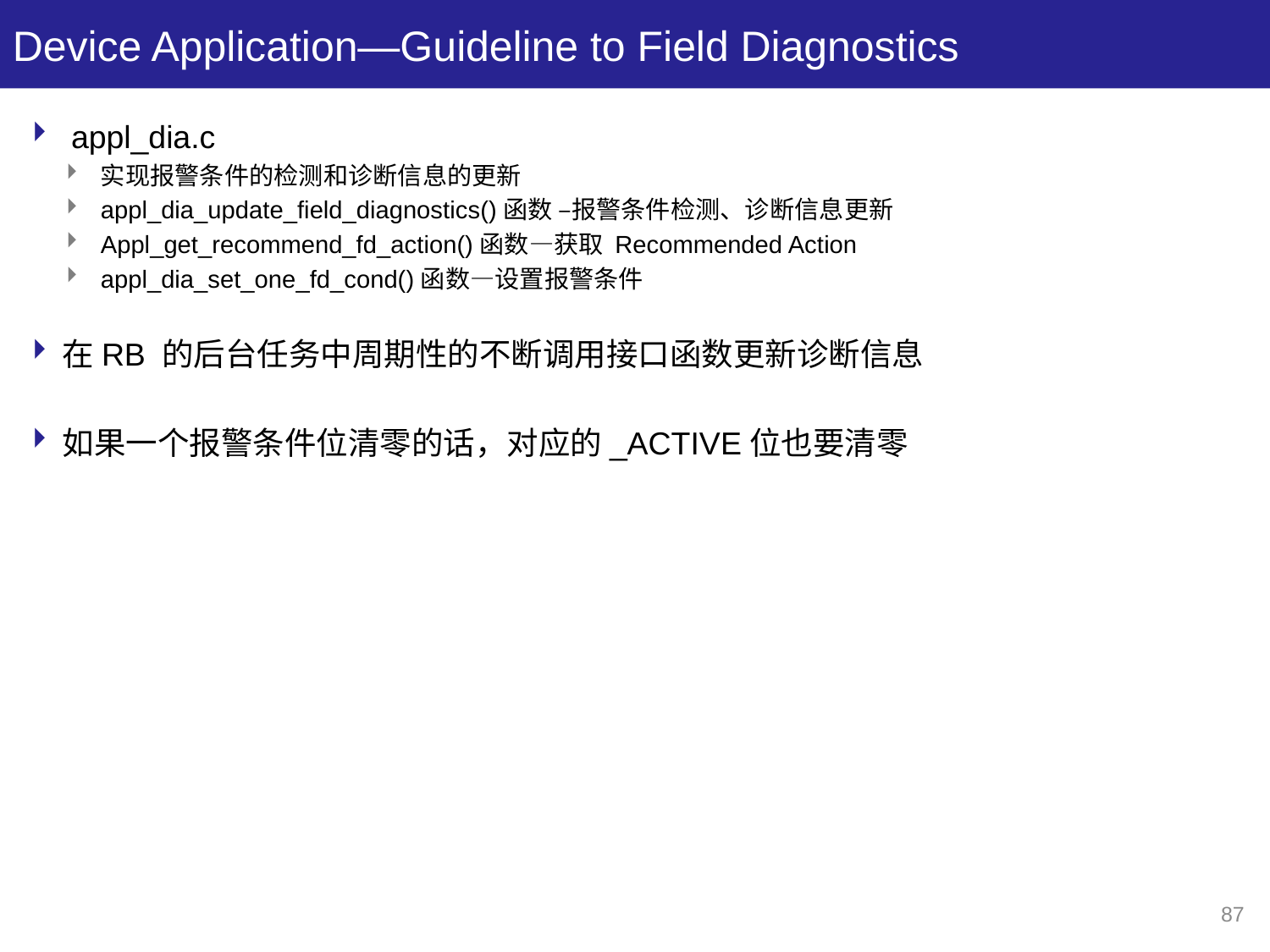

# Device Application—Guideline to Field Diagnostics
 appl_dia.c
实现报警条件的检测和诊断信息的更新
appl_dia_update_field_diagnostics()函数 –报警条件检测、诊断信息更新
Appl_get_recommend_fd_action()函数—获取 Recommended Action
appl_dia_set_one_fd_cond()函数—设置报警条件

在RB 的后台任务中周期性的不断调用接口函数更新诊断信息

如果一个报警条件位清零的话，对应的_ACTIVE位也要清零

87